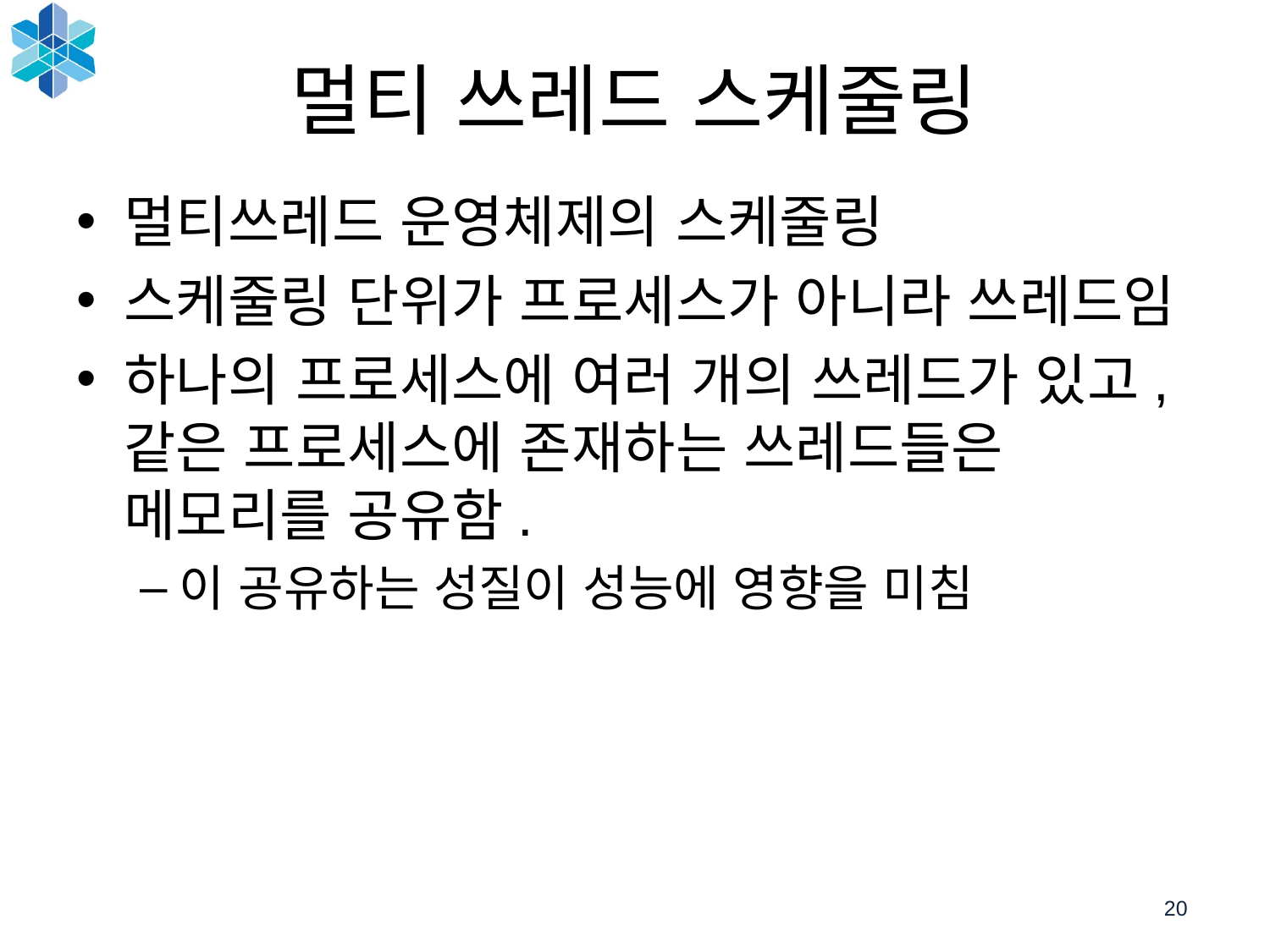

20
# 멀티 쓰레드 스케줄링
멀티쓰레드 운영체제의 스케줄링
스케줄링 단위가 프로세스가 아니라 쓰레드임
하나의 프로세스에 여러 개의 쓰레드가 있고, 같은 프로세스에 존재하는 쓰레드들은 메모리를 공유함.
이 공유하는 성질이 성능에 영향을 미침